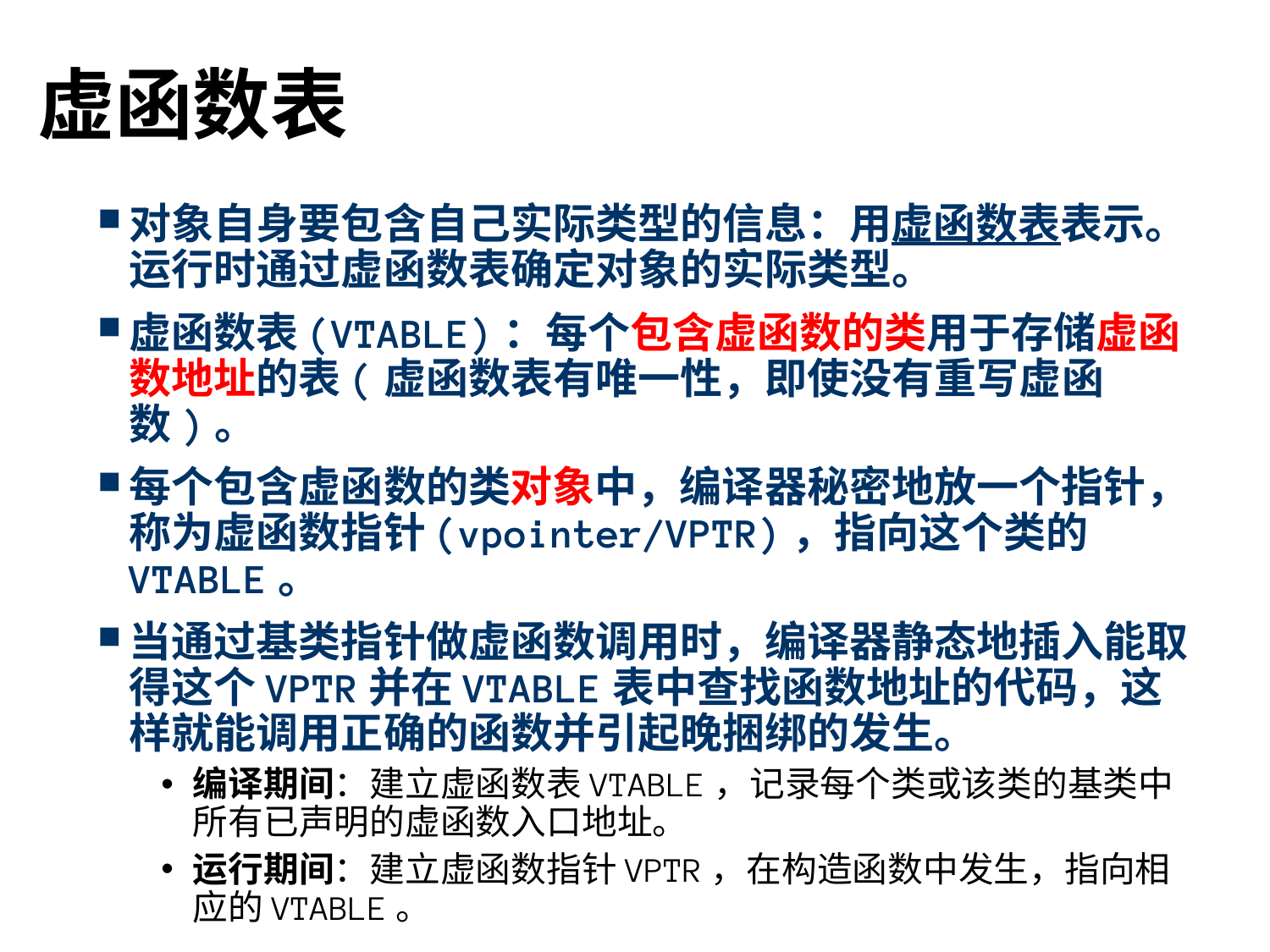

# 虚函数表
对象自身要包含自己实际类型的信息：用虚函数表表示。运行时通过虚函数表确定对象的实际类型。
虚函数表(VTABLE)：每个包含虚函数的类用于存储虚函数地址的表(虚函数表有唯一性，即使没有重写虚函数)。
每个包含虚函数的类对象中，编译器秘密地放一个指针，称为虚函数指针(vpointer/VPTR)，指向这个类的VTABLE。
当通过基类指针做虚函数调用时，编译器静态地插入能取得这个VPTR并在VTABLE表中查找函数地址的代码，这样就能调用正确的函数并引起晚捆绑的发生。
编译期间：建立虚函数表VTABLE，记录每个类或该类的基类中所有已声明的虚函数入口地址。
运行期间：建立虚函数指针VPTR，在构造函数中发生，指向相应的VTABLE。